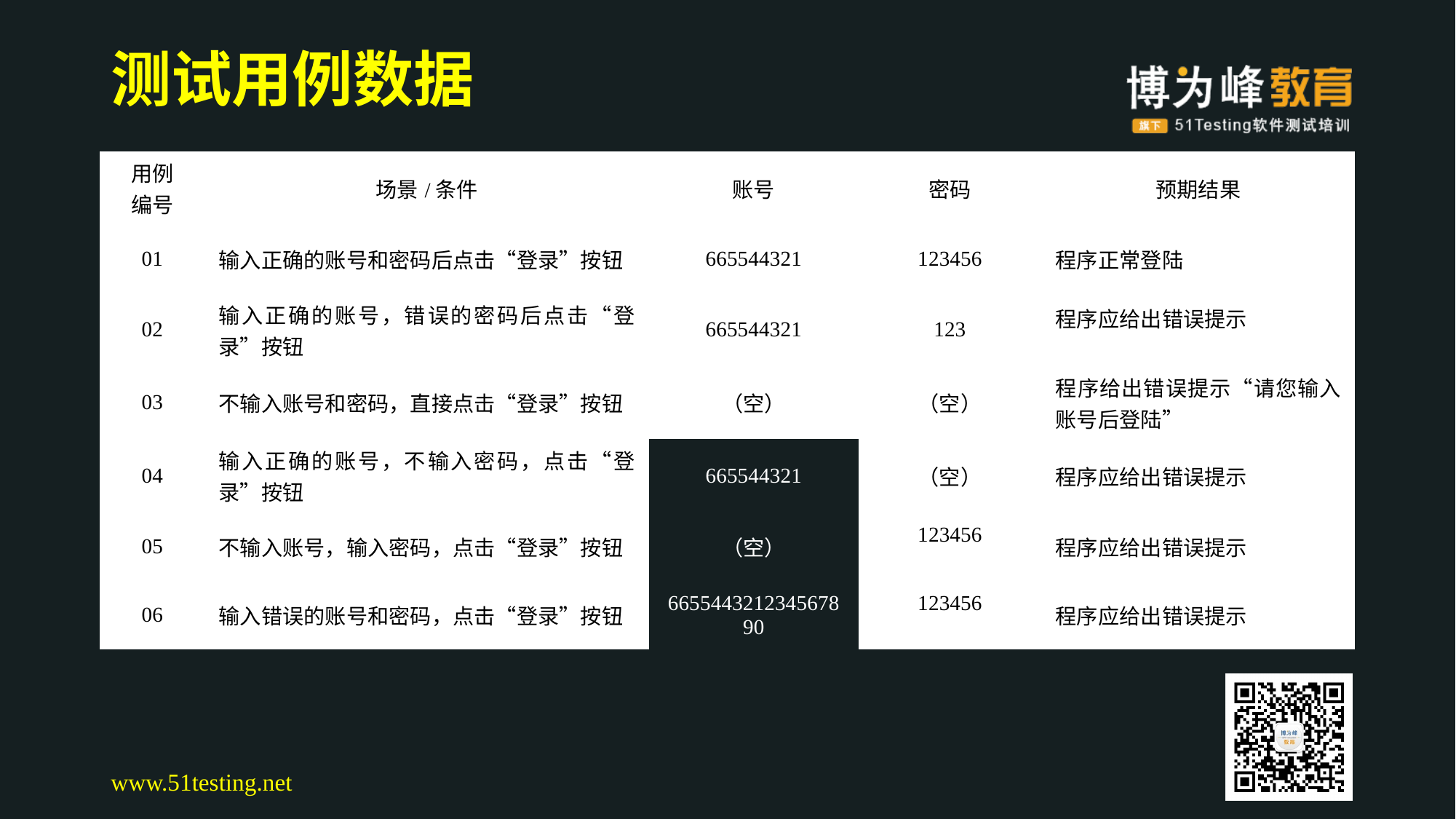

# 测试用例数据
| 用例 编号 | 场景/条件 | 账号 | 密码 | 预期结果 |
| --- | --- | --- | --- | --- |
| 01 | 输入正确的账号和密码后点击“登录”按钮 | 665544321 | 123456 | 程序正常登陆 |
| 02 | 输入正确的账号，错误的密码后点击“登录”按钮 | 665544321 | 123 | 程序应给出错误提示 |
| 03 | 不输入账号和密码，直接点击“登录”按钮 | （空） | （空） | 程序给出错误提示“请您输入账号后登陆” |
| 04 | 输入正确的账号，不输入密码，点击“登录”按钮 | 665544321 | （空） | 程序应给出错误提示 |
| 05 | 不输入账号，输入密码，点击“登录”按钮 | （空） | 123456 | 程序应给出错误提示 |
| 06 | 输入错误的账号和密码，点击“登录”按钮 | 665544321234567890 | 123456 | 程序应给出错误提示 |
www.51testing.net